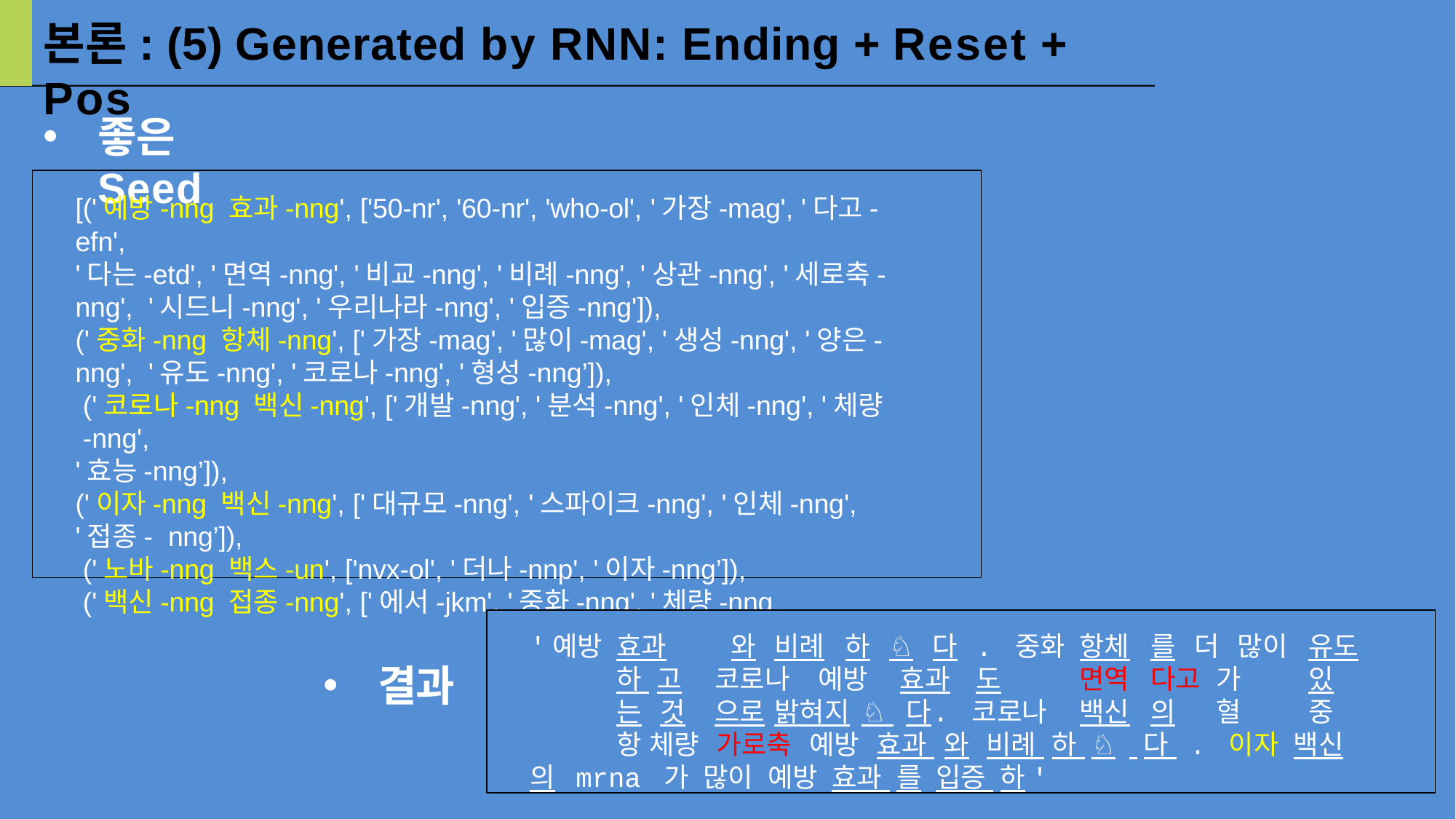

# 본론: (5) Generated by RNN: Ending + Reset + Pos
좋은 Seed

[('예방-nng 효과-nng', ['50-nr', '60-nr', 'who-ol', '가장-mag', '다고-efn',
'다는-etd', '면역-nng', '비교-nng', '비례-nng', '상관-nng', '세로축-nng',  '시드니-nng', '우리나라-nng', '입증-nng']),
('중화-nng 항체-nng', ['가장-mag', '많이-mag', '생성-nng', '양은-nng',  '유도-nng', '코로나-nng', '형성-nng’]),
('코로나-nng 백신-nng', ['개발-nng', '분석-nng', '인체-nng', '체량-nng',
'효능-nng’]),
('이자-nng 백신-nng', ['대규모-nng', '스파이크-nng', '인체-nng', '접종-  nng’]),
('노바-nng 백스-un', ['nvx-ol', '더나-nnp', '이자-nng’]),
('백신-nng 접종-nng', ['에서-jkm', '중화-nng', '체량-nng
'예방	효과		와	비례	하	♘	다		. 중화	항체	를	더	많이	유도	하  고	코로나	예방		효과		도		면역	다고	가		있	는	것	으로	밝혀지		♘  다	. 코로나	백신	의		혈		중	항 체량 가로축 예방 효과 와 비례  하 ♘ 다 . 이자 백신 의 mrna 가 많이 예방 효과 를 입증 하'
결과